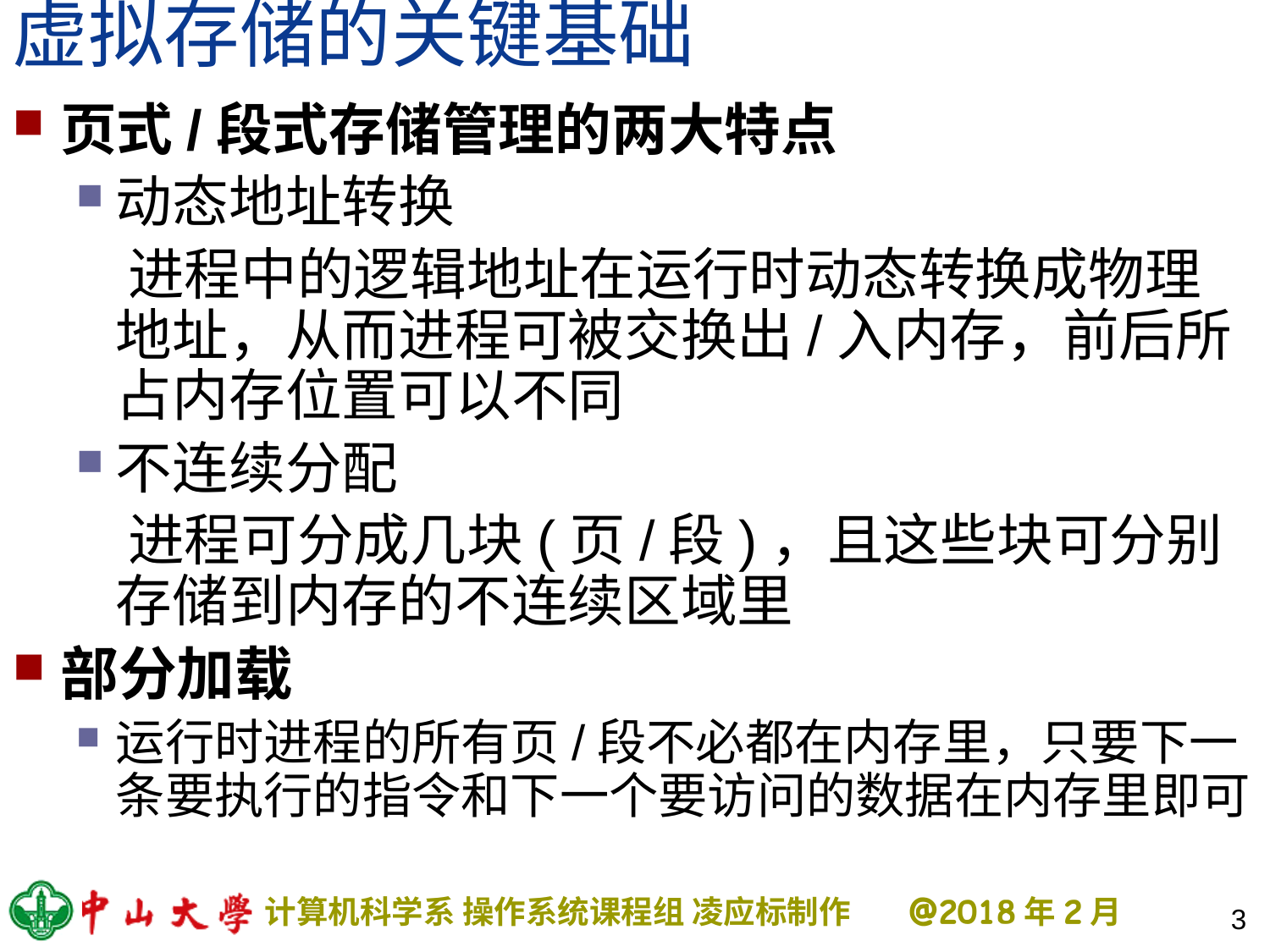

# 虚拟存储的关键基础
页式/段式存储管理的两大特点
动态地址转换
   进程中的逻辑地址在运行时动态转换成物理地址，从而进程可被交换出/入内存，前后所占内存位置可以不同
不连续分配
   进程可分成几块(页/段)，且这些块可分别存储到内存的不连续区域里
部分加载
运行时进程的所有页/段不必都在内存里，只要下一条要执行的指令和下一个要访问的数据在内存里即可
3